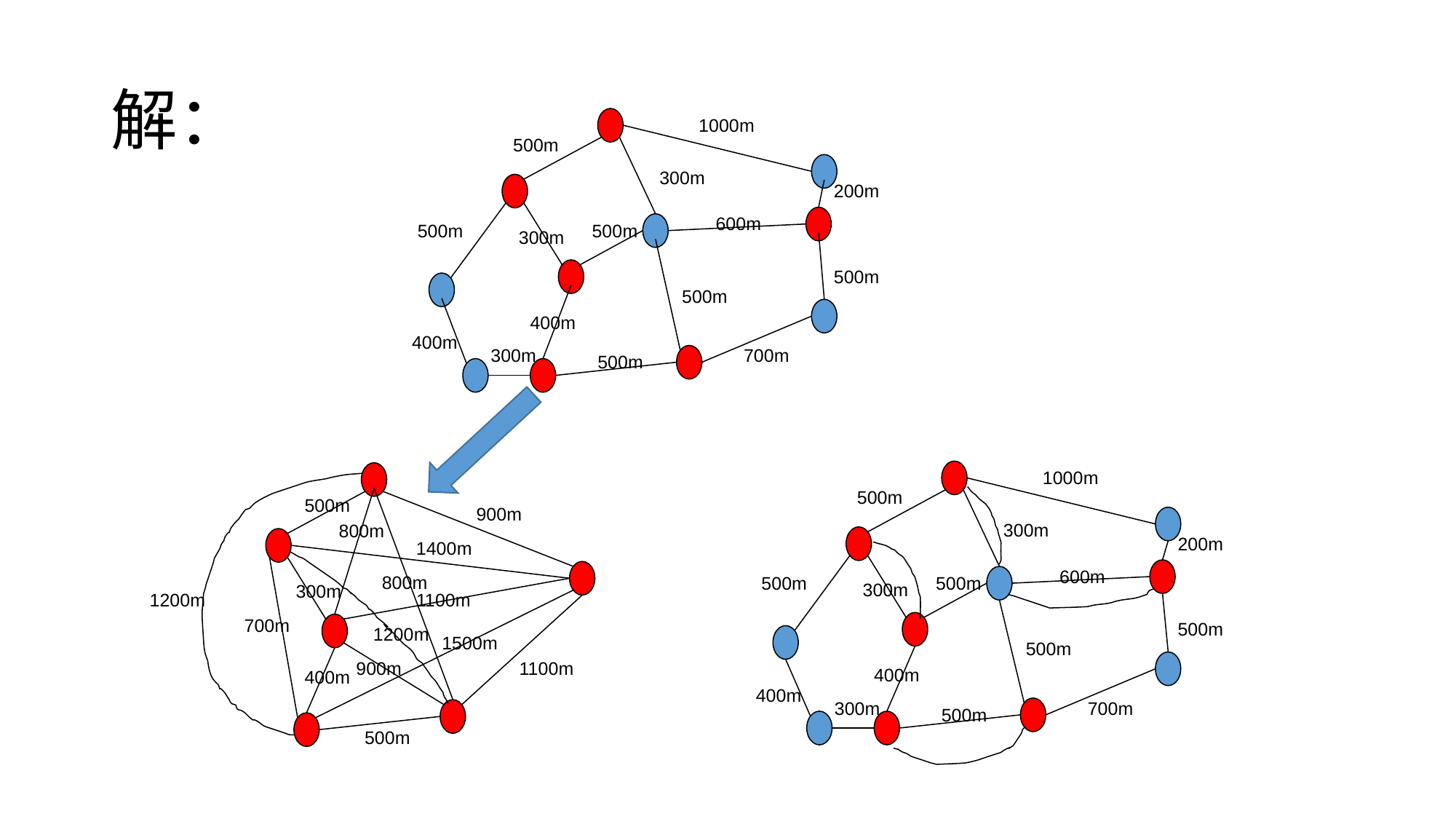

# 解：

1000m
500m

300m

200m
600m

500m
500m

300m

500m

500m

400m
400m
300m
700m
500m

1000m
500m

300m

200m
600m

500m
500m

300m

500m

500m

400m
400m
300m
700m
500m

500m
900m
800m
1400m

800m
300m
1200m
1100m
700m
1200m
1500m
900m
1100m
400m
500m